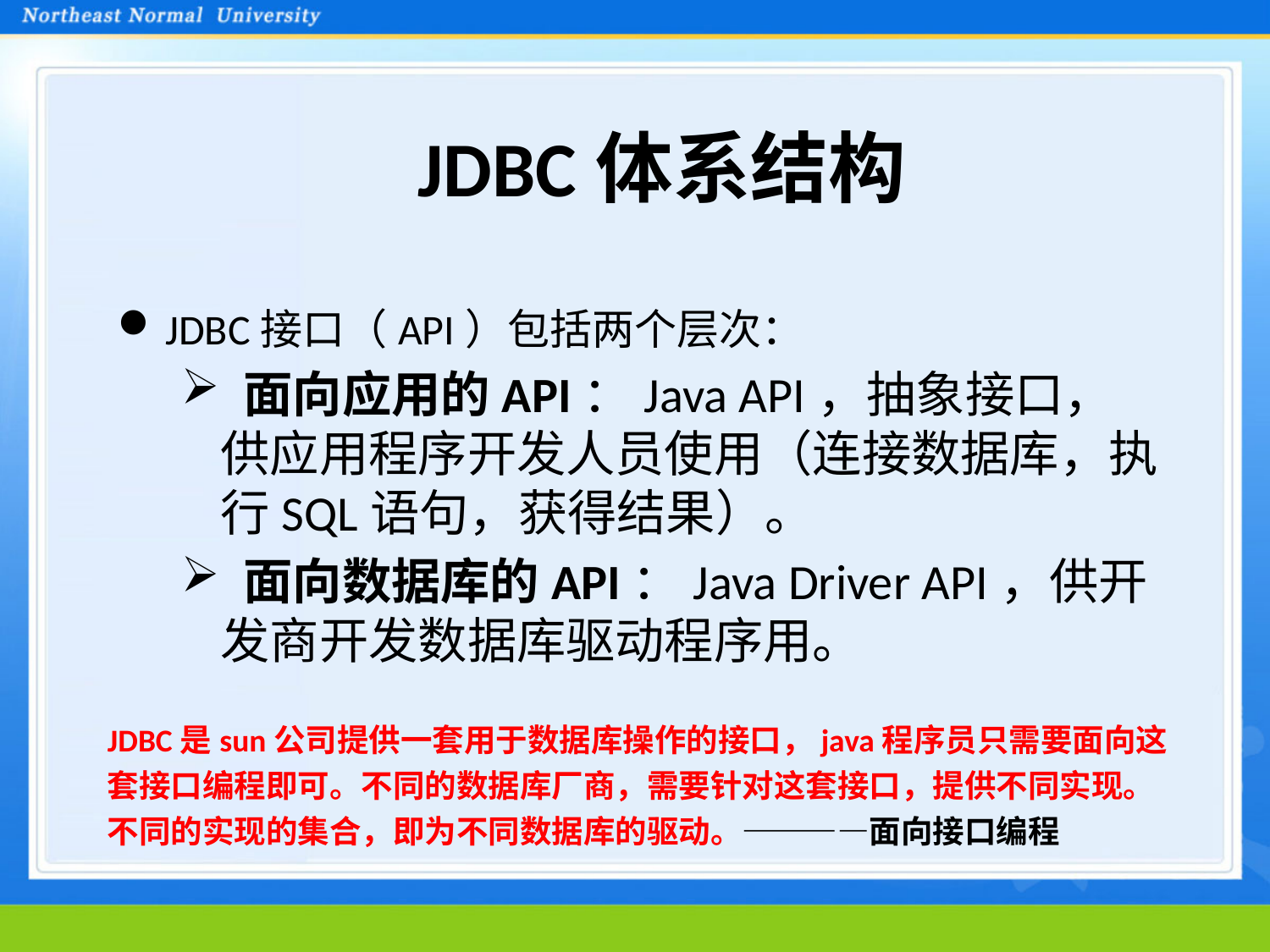

# JDBC体系结构
JDBC接口（API）包括两个层次：
 面向应用的API：Java API，抽象接口，供应用程序开发人员使用（连接数据库，执行SQL语句，获得结果）。
 面向数据库的API：Java Driver API，供开发商开发数据库驱动程序用。

JDBC是sun公司提供一套用于数据库操作的接口，java程序员只需要面向这套接口编程即可。不同的数据库厂商，需要针对这套接口，提供不同实现。不同的实现的集合，即为不同数据库的驱动。————面向接口编程